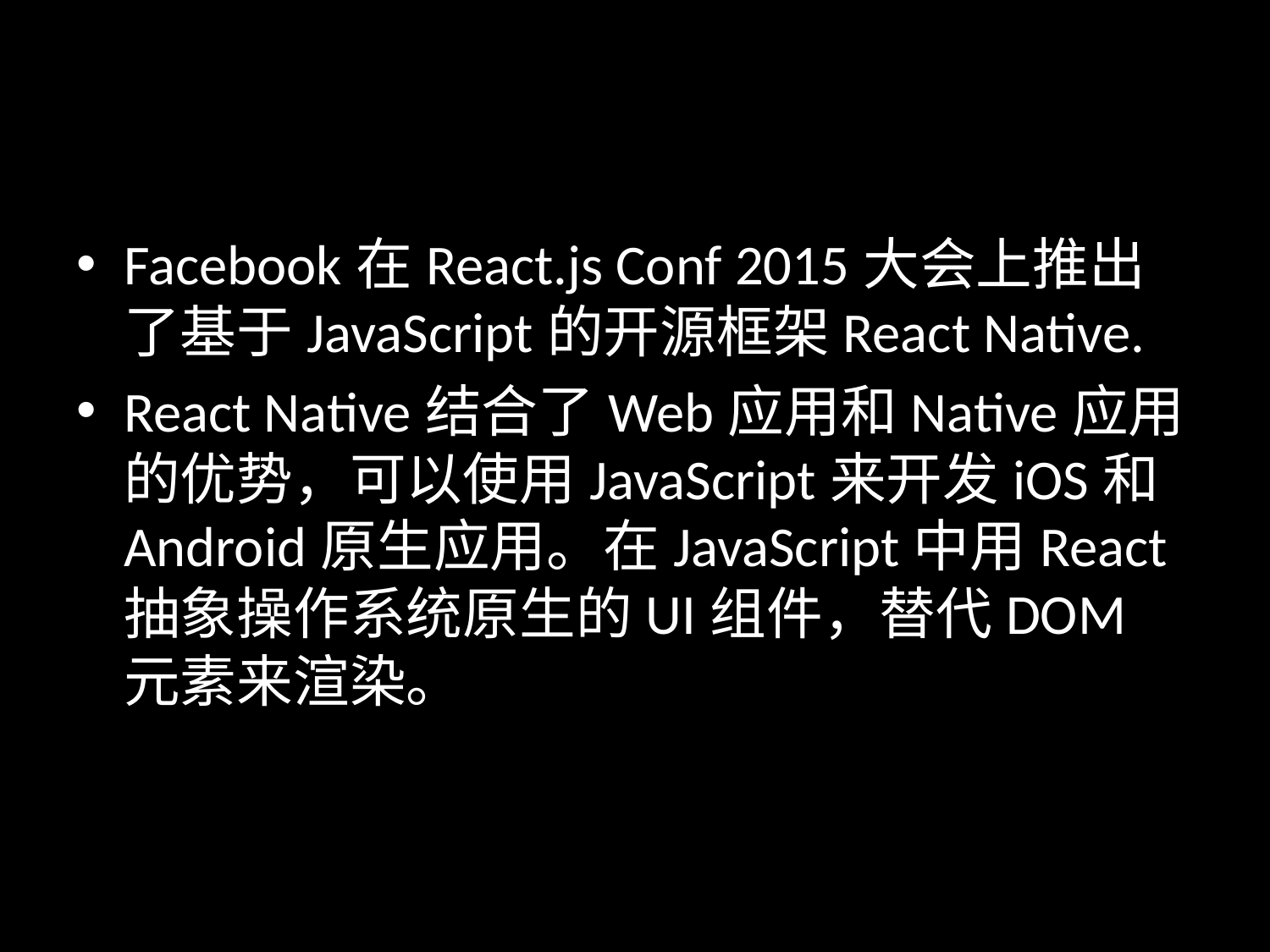

#
Facebook在React.js Conf 2015大会上推出了基于JavaScript的开源框架React Native.
React Native结合了Web应用和Native应用的优势，可以使用JavaScript来开发iOS和Android原生应用。在JavaScript中用React抽象操作系统原生的UI组件，替代DOM元素来渲染。